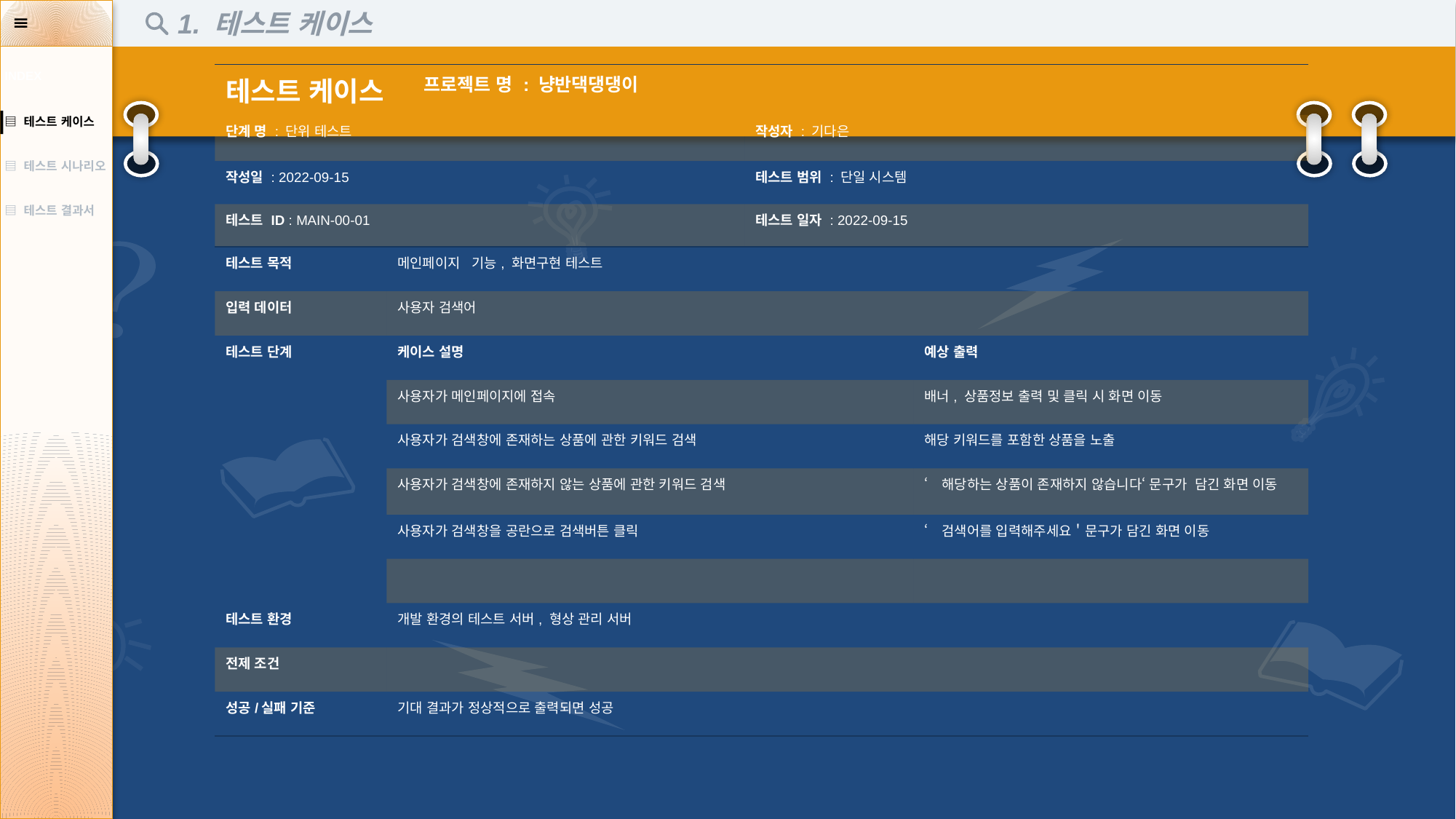

1. 테스트 케이스

| INDEX |
| --- |
| ▤ 테스트 케이스 |
| ▤ 테스트 시나리오 |
| ▤ 테스트 결과서 |
| 테스트 케이스 |  | 프로젝트 명 : 냥반댁댕댕이 |  |  |  |  |  |
| --- | --- | --- | --- | --- | --- | --- | --- |
| 단계 명 : 단위 테스트 |  |  | 작성자 : 기다은 |  |  |  |  |
| 작성일 : 2022-09-15 |  |  | 테스트 범위 : 단일 시스템 |  |  |  |  |
| 테스트 ID : MAIN-00-01 |  |  | 테스트 일자 : 2022-09-15 |  |  |  |  |
| 테스트 목적 | 메인페이지 기능, 화면구현 테스트 |  |  |  |  |  |  |
| 입력 데이터 | 사용자 검색어 |  |  |  |  |  |  |
| 테스트 단계 | 케이스 설명 |  |  | 예상 출력 |  |  |  |
|  | 사용자가 메인페이지에 접속 |  |  | 배너, 상품정보 출력 및 클릭 시 화면 이동 |  |  |  |
|  | 사용자가 검색창에 존재하는 상품에 관한 키워드 검색 |  |  | 해당 키워드를 포함한 상품을 노출 |  |  |  |
|  | 사용자가 검색창에 존재하지 않는 상품에 관한 키워드 검색 |  |  | ‘해당하는 상품이 존재하지 않습니다‘ 문구가 담긴 화면 이동 |  |  |  |
|  | 사용자가 검색창을 공란으로 검색버튼 클릭 |  |  | ‘검색어를 입력해주세요＇문구가 담긴 화면 이동 |  |  |  |
|  |  |  |  |  |  |  |  |
| 테스트 환경 | 개발 환경의 테스트 서버, 형상 관리 서버 |  |  |  |  |  |  |
| 전제 조건 |  |  |  |  |  |  |  |
| 성공/실패 기준 | 기대 결과가 정상적으로 출력되면 성공 |  |  |  |  |  |  |